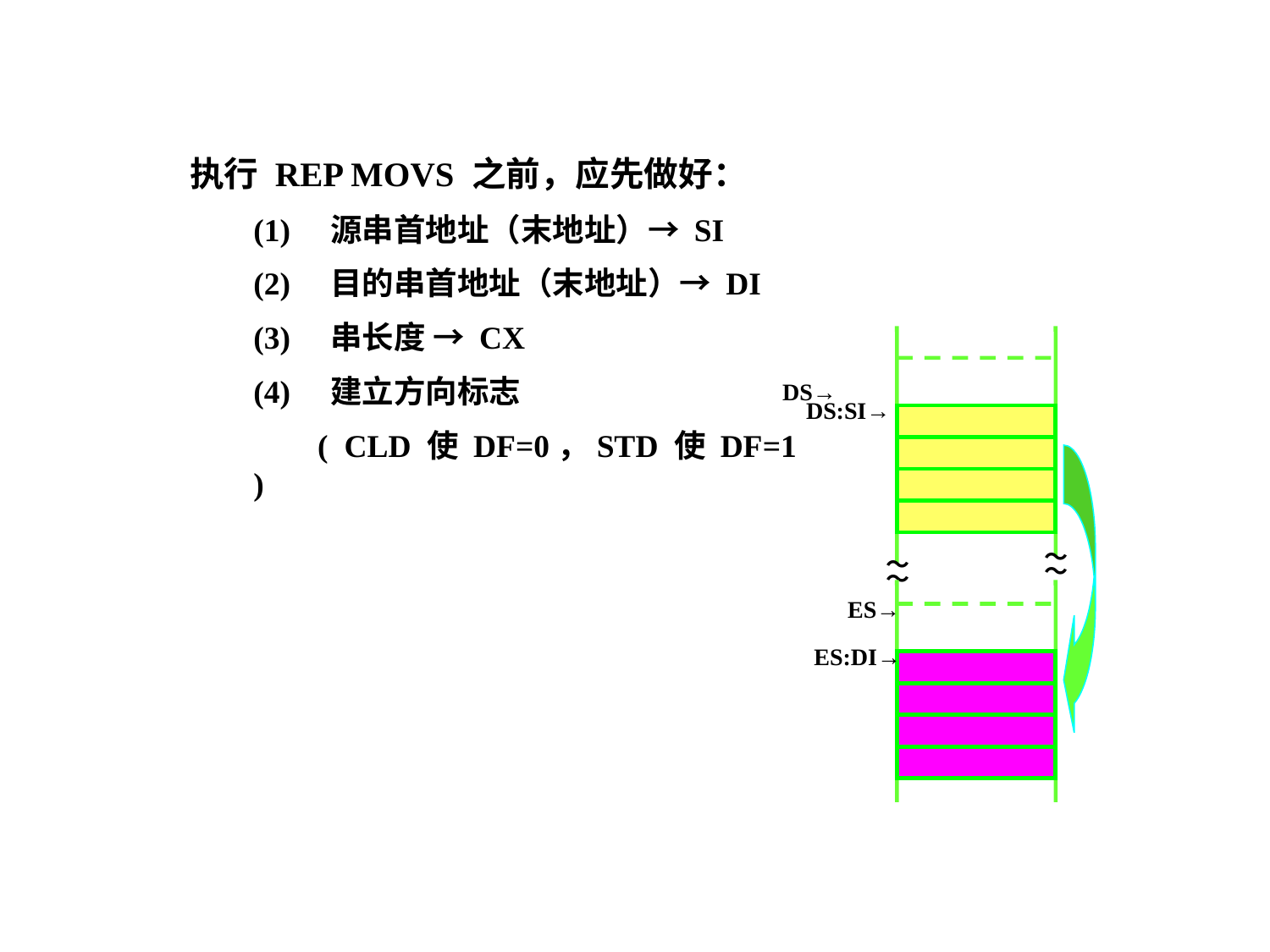

执行 REP MOVS 之前，应先做好：
(1)    源串首地址（末地址）→ SI
(2)    目的串首地址（末地址）→ DI
(3)    串长度 → CX
(4)    建立方向标志
        (  CLD 使 DF=0，STD 使 DF=1 )

           DS→

    DS:SI→

～
～
～
～

           ES→

    ES:DI→